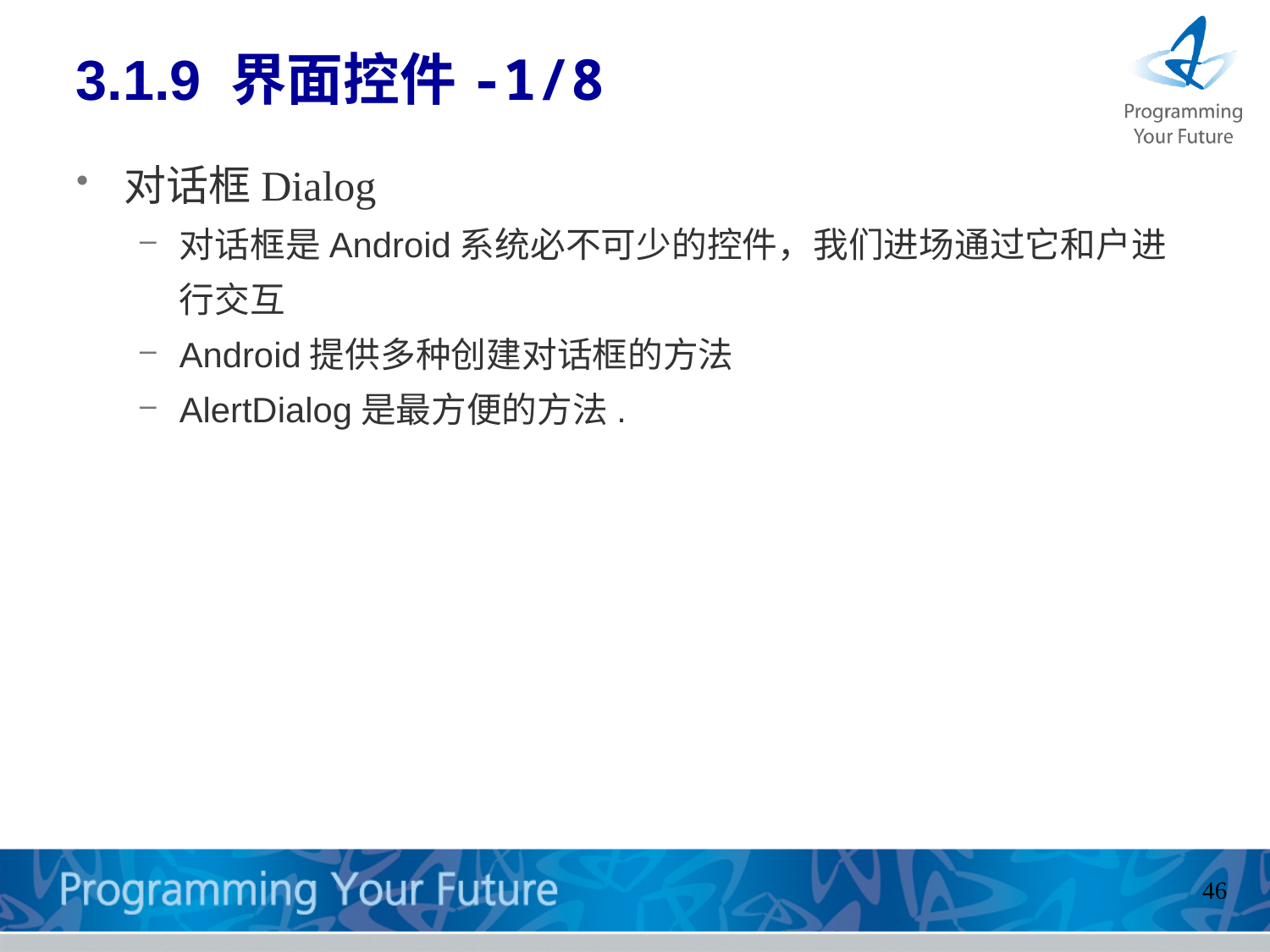

3.1.9 界面控件-1/8
对话框Dialog
对话框是Android系统必不可少的控件，我们进场通过它和户进行交互
Android提供多种创建对话框的方法
AlertDialog是最方便的方法.